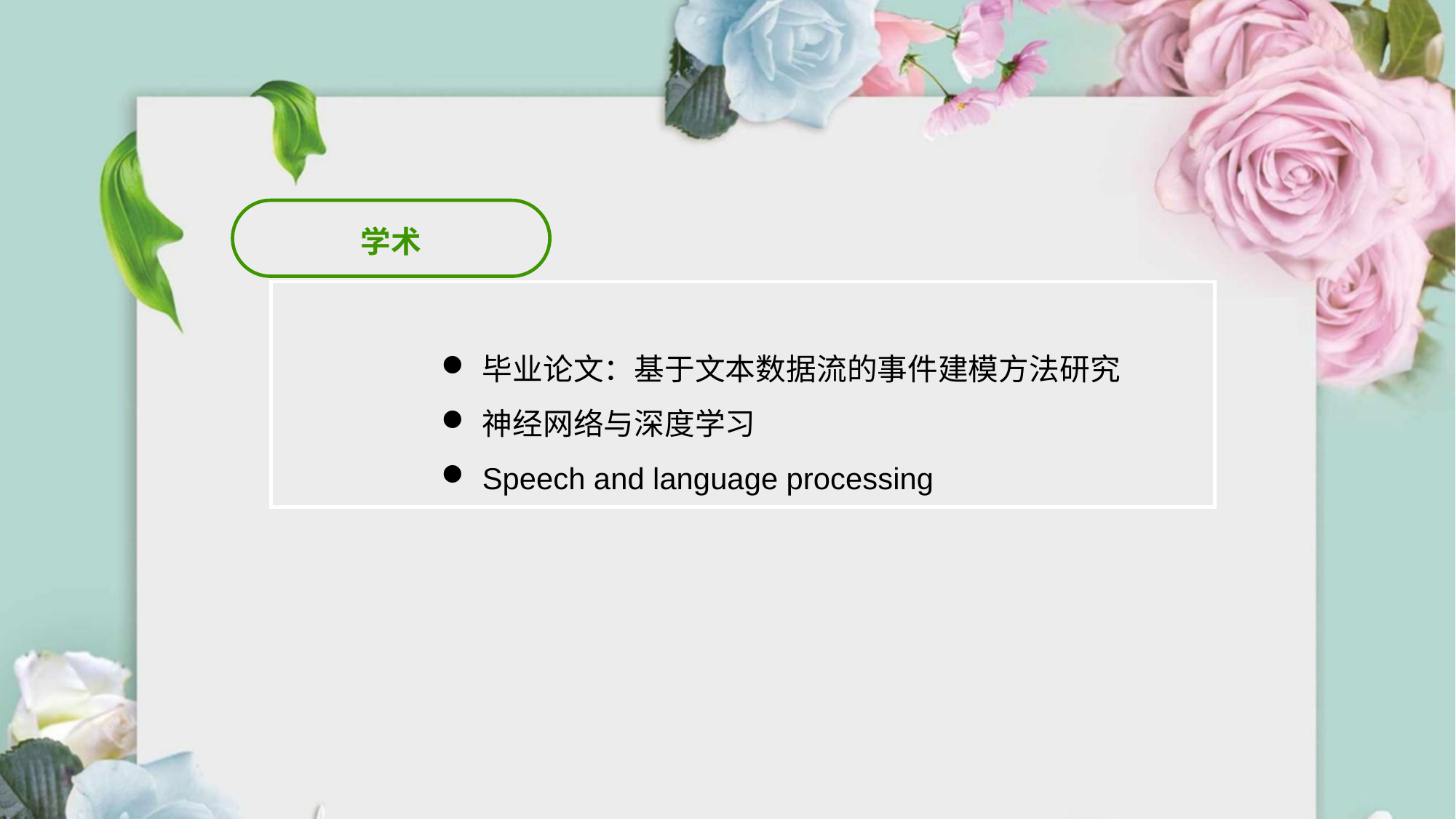

学术

毕业论文：基于文本数据流的事件建模方法研究
神经网络与深度学习
Speech and language processing